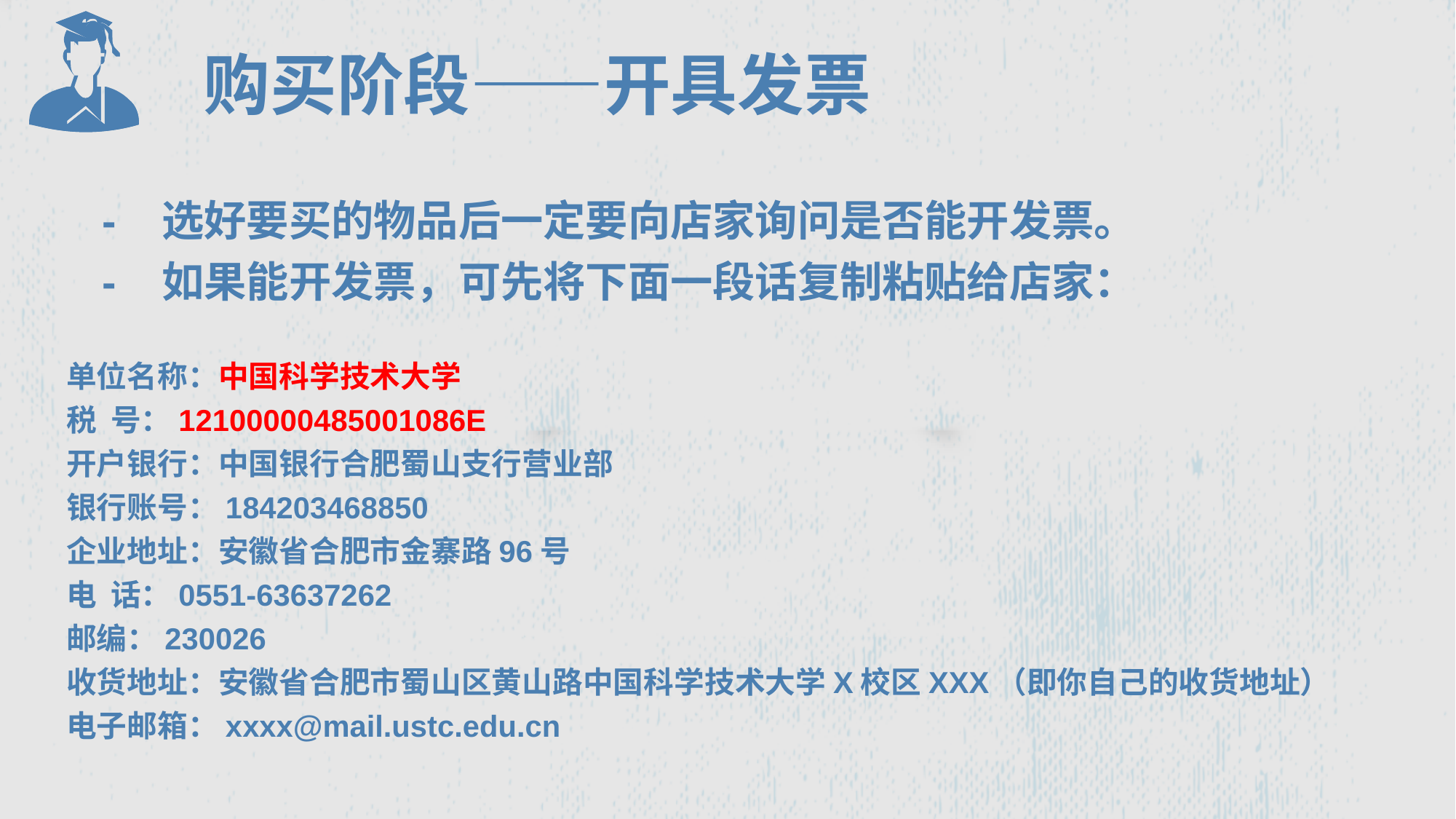

购买阶段——开具发票
   -   选好要买的物品后一定要向店家询问是否能开发票。
   -   如果能开发票，可先将下面一段话复制粘贴给店家：

单位名称：中国科学技术大学
税  号：12100000485001086E
开户银行：中国银行合肥蜀山支行营业部
银行账号：184203468850
企业地址：安徽省合肥市金寨路96号
电  话：0551-63637262
邮编：230026
收货地址：安徽省合肥市蜀山区黄山路中国科学技术大学X校区XXX（即你自己的收货地址）
电子邮箱：xxxx@mail.ustc.edu.cn